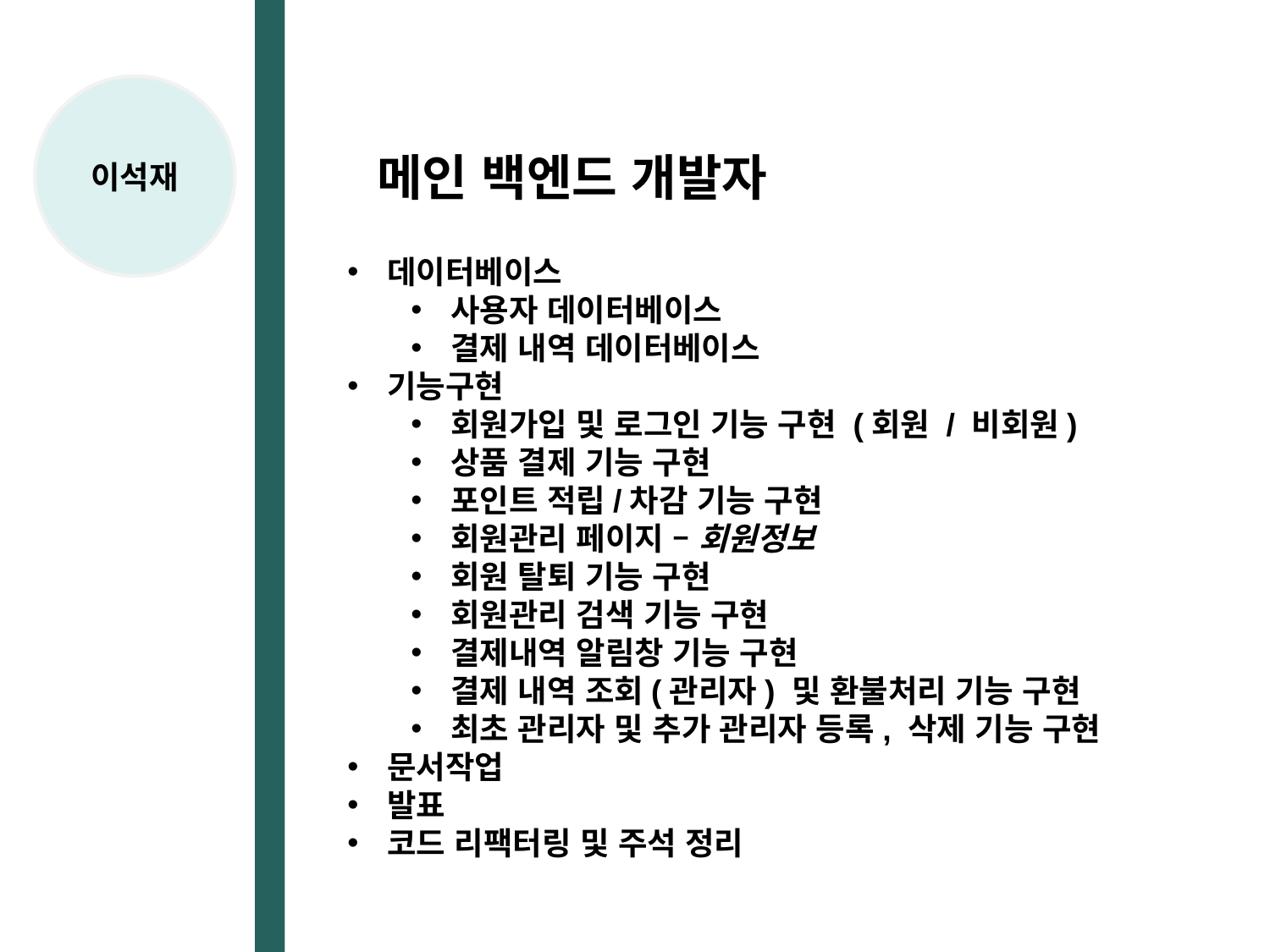

이석재
메인 백엔드 개발자
데이터베이스
사용자 데이터베이스
결제 내역 데이터베이스
기능구현
회원가입 및 로그인 기능 구현 (회원 / 비회원)
상품 결제 기능 구현
포인트 적립/차감 기능 구현
회원관리 페이지 – 회원정보
회원 탈퇴 기능 구현
회원관리 검색 기능 구현
결제내역 알림창 기능 구현
결제 내역 조회(관리자) 및 환불처리 기능 구현
최초 관리자 및 추가 관리자 등록, 삭제 기능 구현
문서작업
발표
코드 리팩터링 및 주석 정리